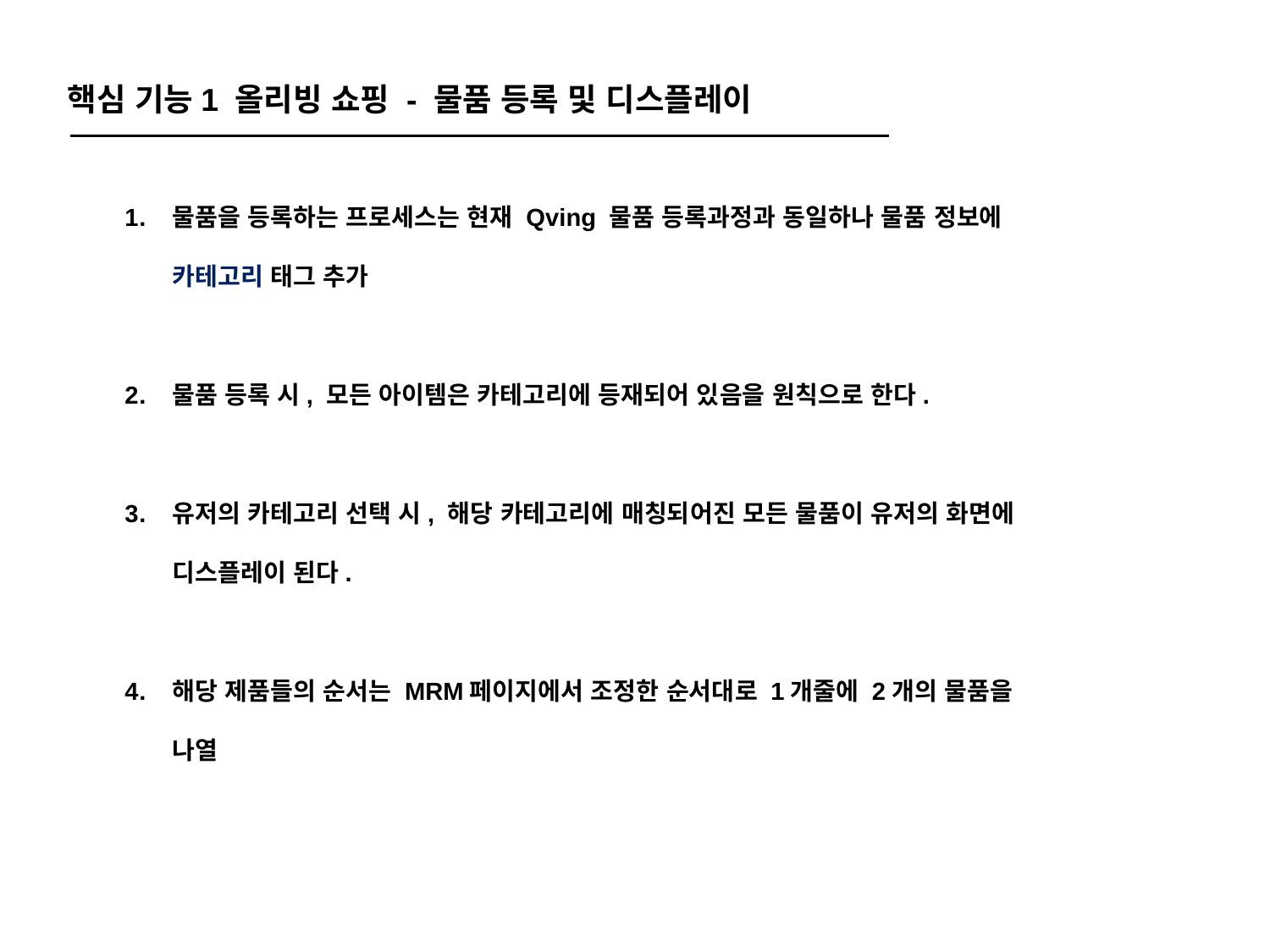

핵심 기능1 올리빙 쇼핑 - 물품 등록 및 디스플레이
물품을 등록하는 프로세스는 현재 Qving 물품 등록과정과 동일하나 물품 정보에 카테고리 태그 추가

물품 등록 시, 모든 아이템은 카테고리에 등재되어 있음을 원칙으로 한다.

유저의 카테고리 선택 시, 해당 카테고리에 매칭되어진 모든 물품이 유저의 화면에 디스플레이 된다.

해당 제품들의 순서는 MRM페이지에서 조정한 순서대로 1개줄에 2개의 물품을 나열